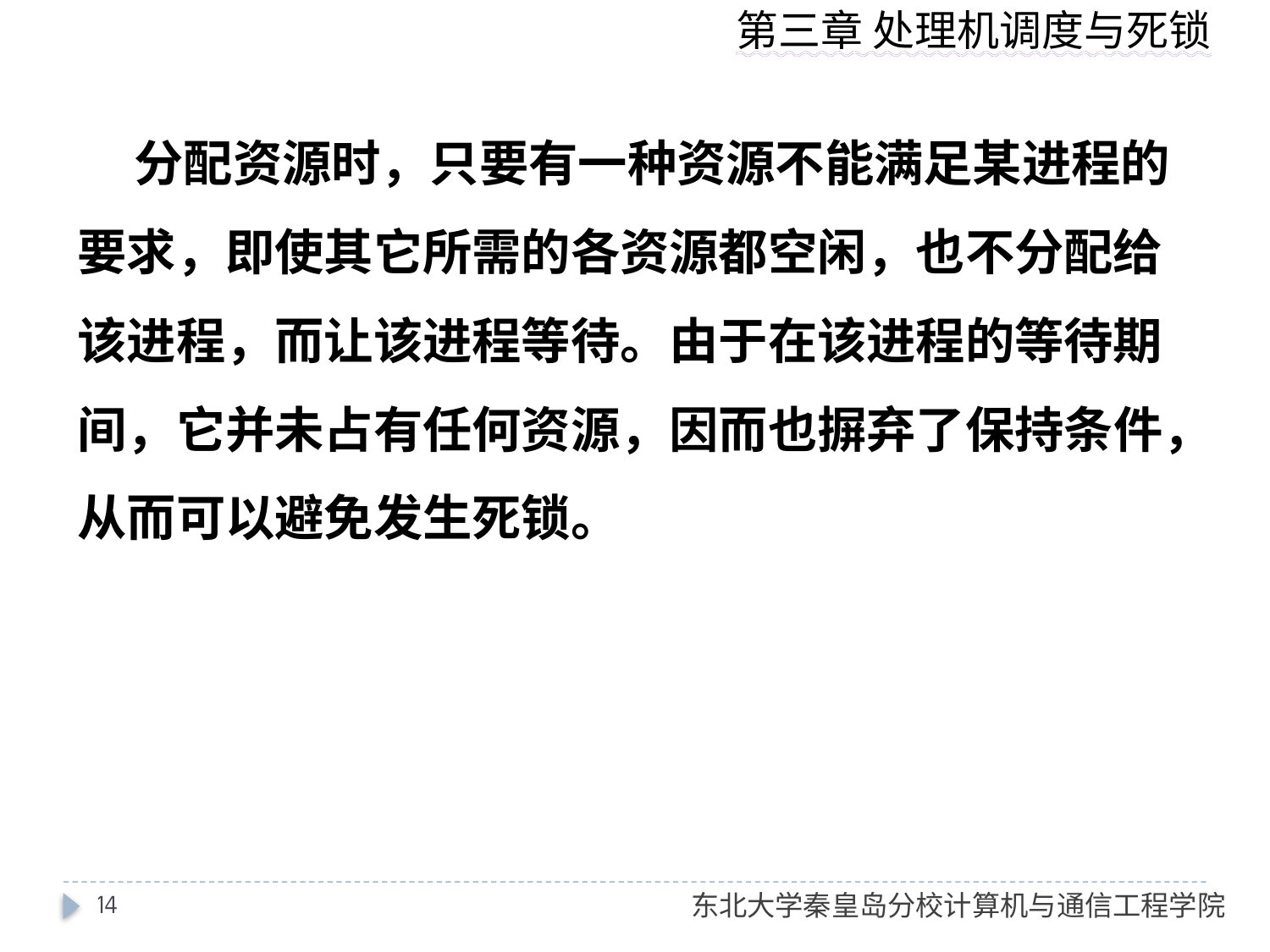

分配资源时，只要有一种资源不能满足某进程的要求，即使其它所需的各资源都空闲，也不分配给该进程，而让该进程等待。由于在该进程的等待期间，它并未占有任何资源，因而也摒弃了保持条件，从而可以避免发生死锁。
14